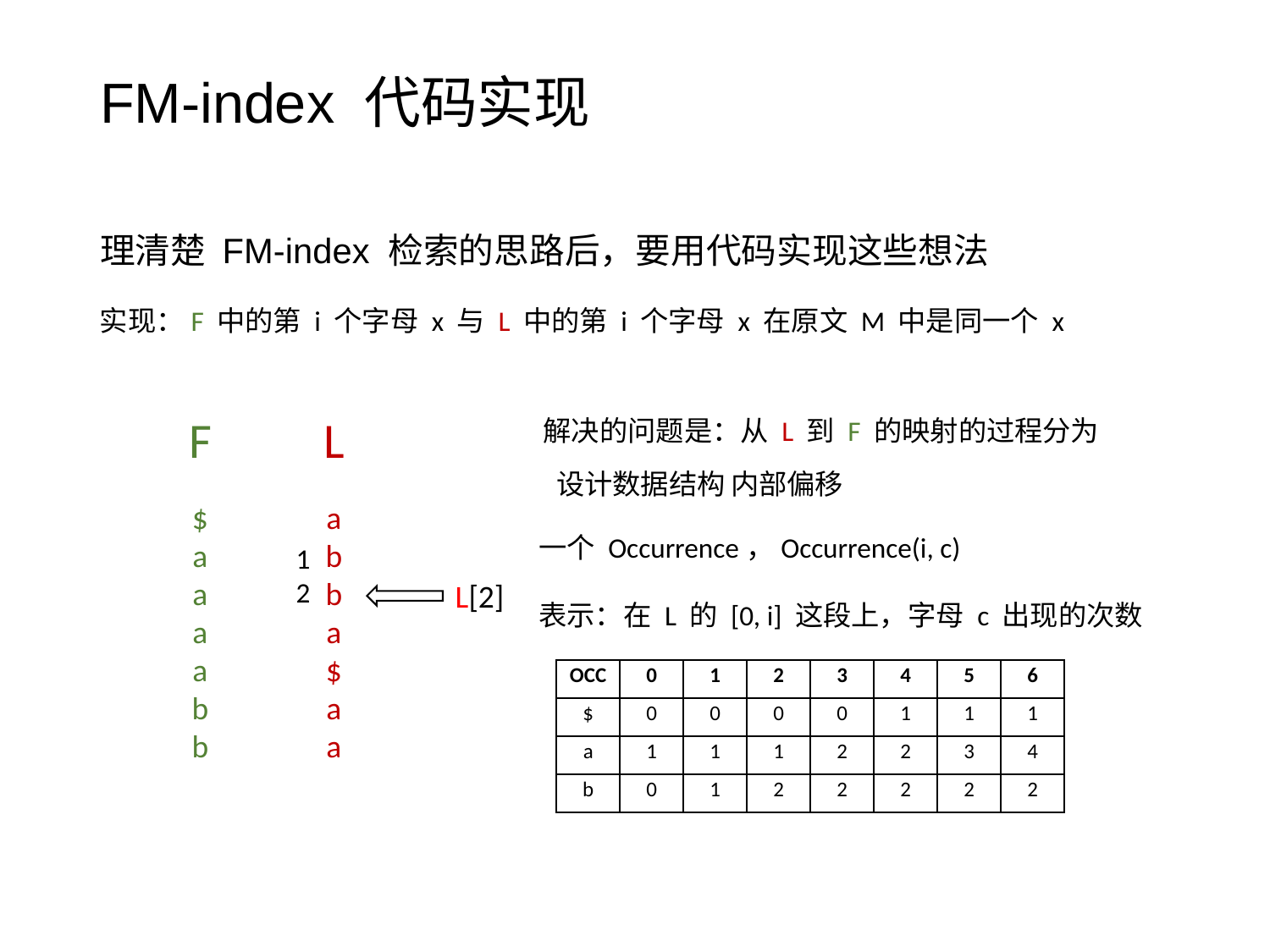

# FM-index 代码实现
理清楚 FM-index 检索的思路后，要用代码实现这些想法
实现：F 中的第 i 个字母 x 与 L 中的第 i 个字母 x 在原文 M 中是同一个 x
L

a
b
b
a
$
a
a
F

$
a
a
a
a
b
b
解决的问题是：从 L 到 F 的映射的过程分为

设计数据结构
内部偏移
一个 Occurrence，Occurrence(i, c)

表示：在 L 的 [0, i] 这段上，字母 c 出现的次数
1
2
L[2]

| OCC | 0 | 1 | 2 | 3 | 4 | 5 | 6 |
| --- | --- | --- | --- | --- | --- | --- | --- |
| $ | 0 | 0 | 0 | 0 | 1 | 1 | 1 |
| a | 1 | 1 | 1 | 2 | 2 | 3 | 4 |
| b | 0 | 1 | 2 | 2 | 2 | 2 | 2 |